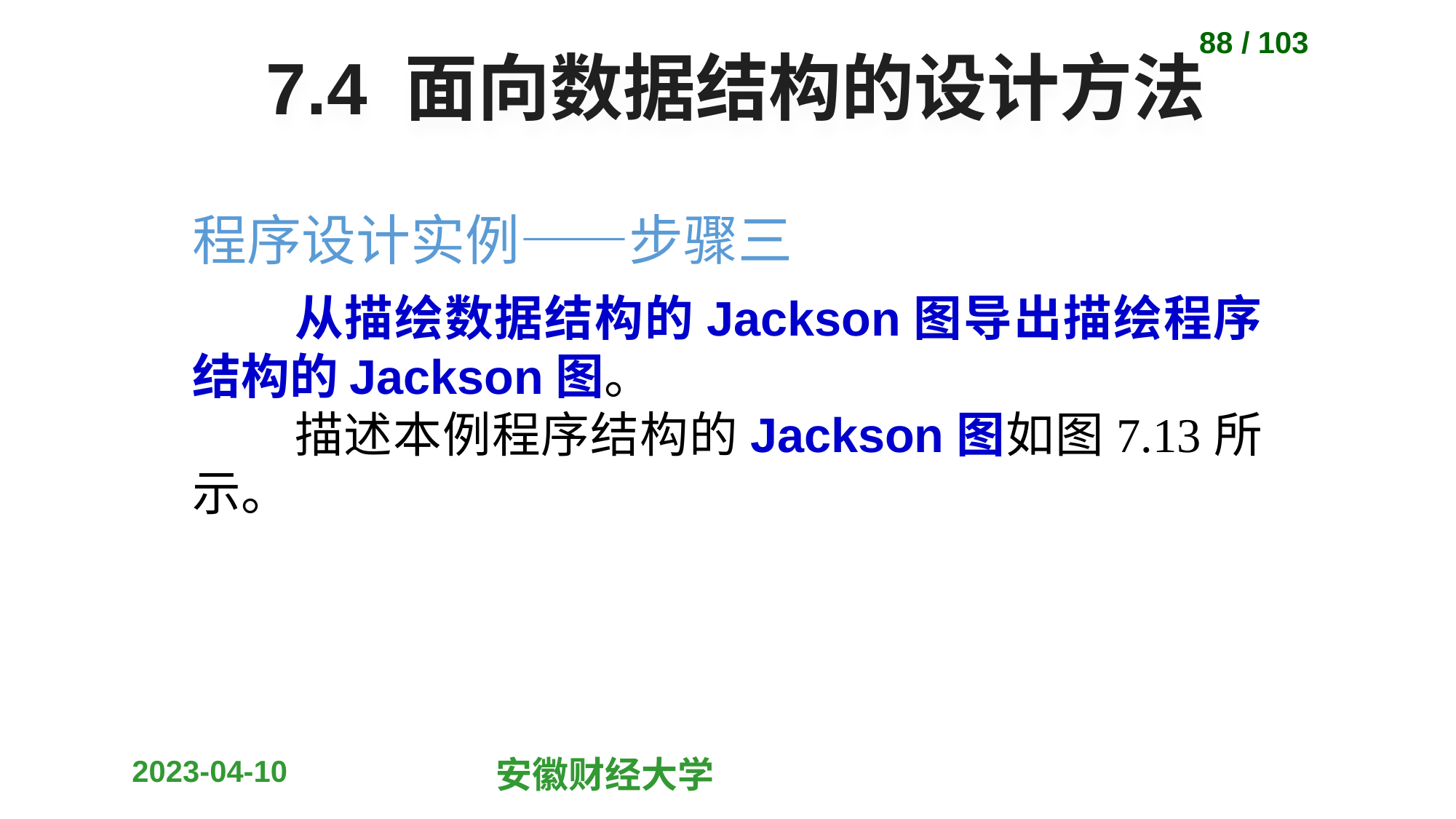

88 / 103
# 7.4 面向数据结构的设计方法
程序设计实例——步骤三
从描绘数据结构的Jackson图导出描绘程序结构的Jackson图。
描述本例程序结构的Jackson图如图7.13所示。
2023-04-10
安徽财经大学